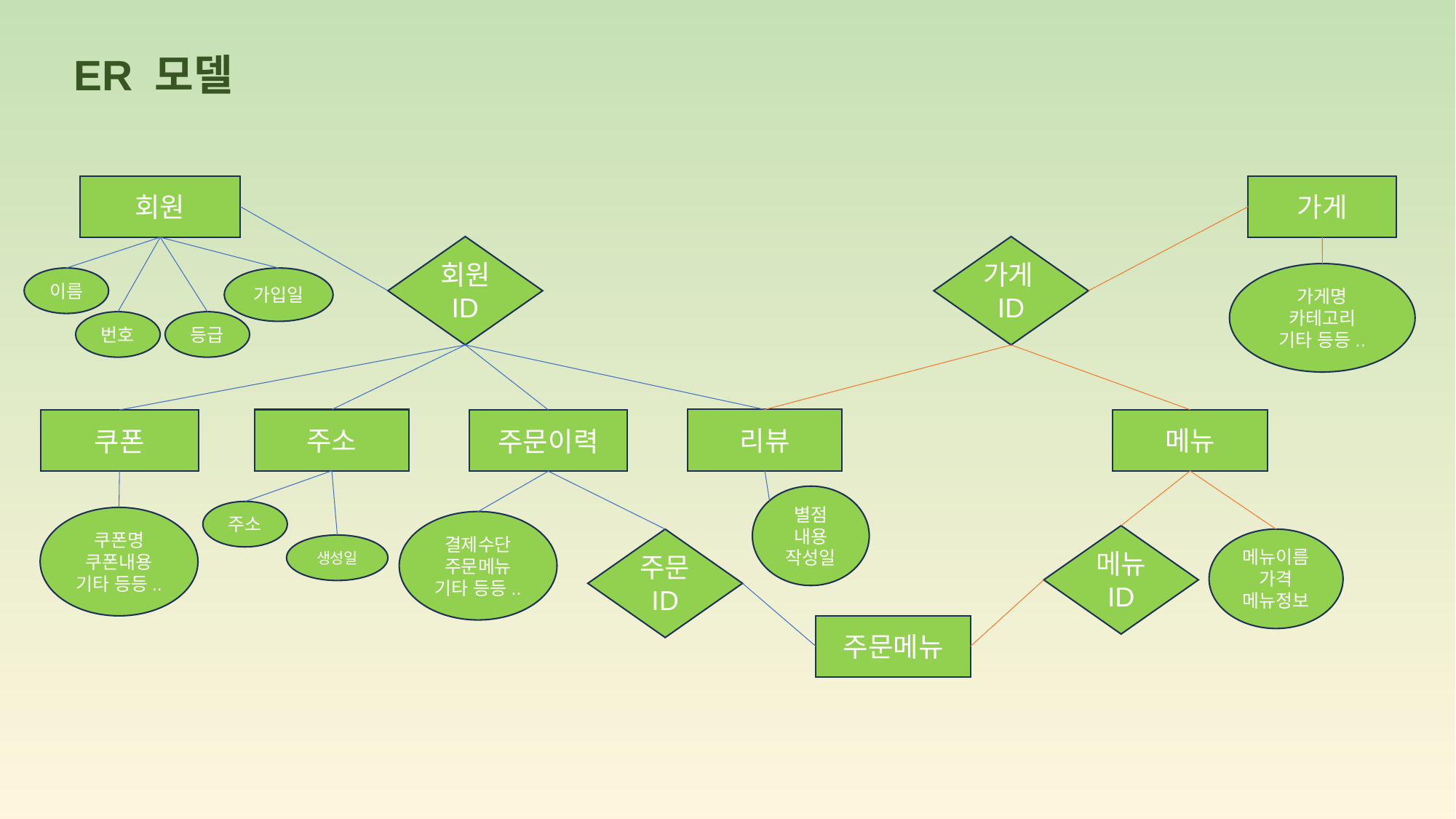

ER 모델
회원
가게
회원 ID
가게ID
가게명
카테고리
기타 등등..
이름
가입일
번호
등급
리뷰
주소
메뉴
주문이력
쿠폰
별점
내용
작성일
주소
쿠폰명
쿠폰내용
기타 등등..
결제수단
주문메뉴
기타 등등..
메뉴 ID
주문 ID
메뉴이름
가격
메뉴정보
생성일
주문메뉴